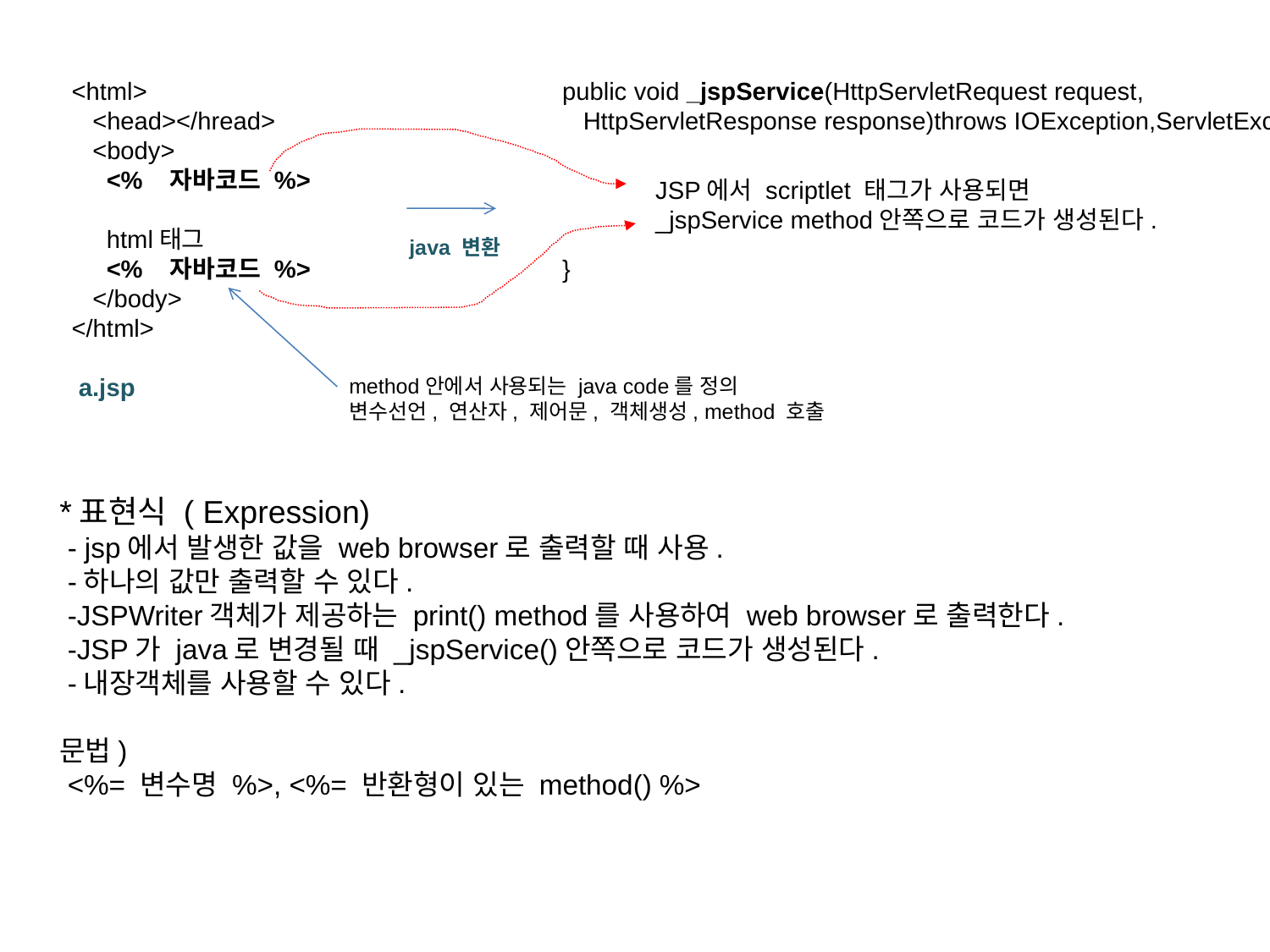

<html>
   <head></hread>
   <body>
     <%   자바코드 %>

     html태그
     <%   자바코드 %>
   </body>
</html>

 a.jsp
public void _jspService(HttpServletRequest request,
   HttpServletResponse response)throws IOException,ServletException{

}

JSP에서 scriptlet 태그가 사용되면
_jspService method안쪽으로 코드가 생성된다.

java 변환
method안에서 사용되는 java code를 정의
변수선언, 연산자, 제어문, 객체생성, method 호출
*표현식 ( Expression)
 - jsp에서 발생한 값을 web browser로 출력할 때 사용.
 -하나의 값만 출력할 수 있다.
 -JSPWriter객체가 제공하는 print() method를 사용하여 web browser로 출력한다.
 -JSP가 java로 변경될 때 _jspService()안쪽으로 코드가 생성된다.
 -내장객체를 사용할 수 있다.

문법)
 <%= 변수명 %>, <%= 반환형이 있는 method() %>